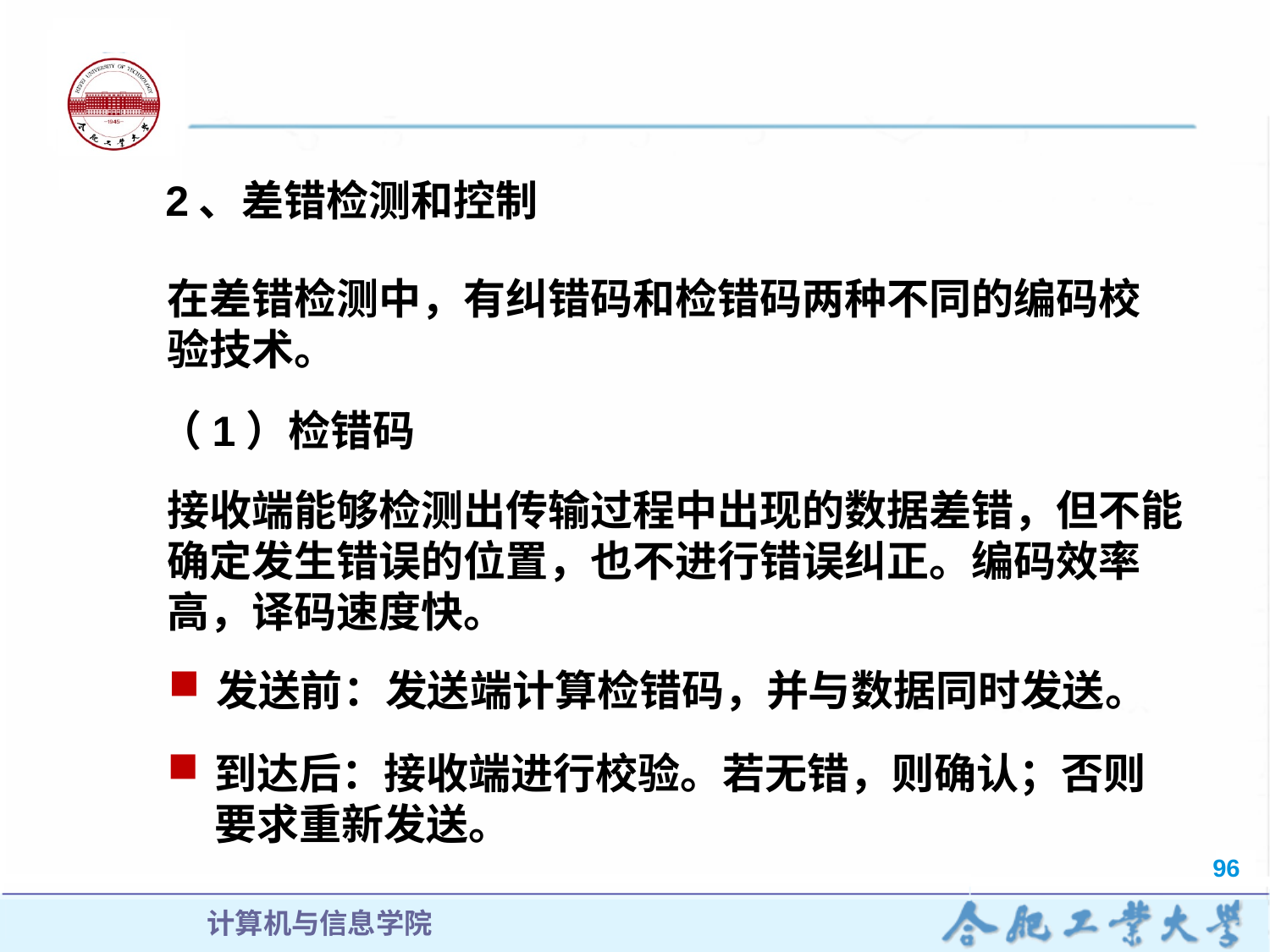

2、差错检测和控制
在差错检测中，有纠错码和检错码两种不同的编码校验技术。
（1）检错码
接收端能够检测出传输过程中出现的数据差错，但不能确定发生错误的位置，也不进行错误纠正。编码效率高，译码速度快。
发送前：发送端计算检错码，并与数据同时发送。
到达后：接收端进行校验。若无错，则确认；否则要求重新发送。